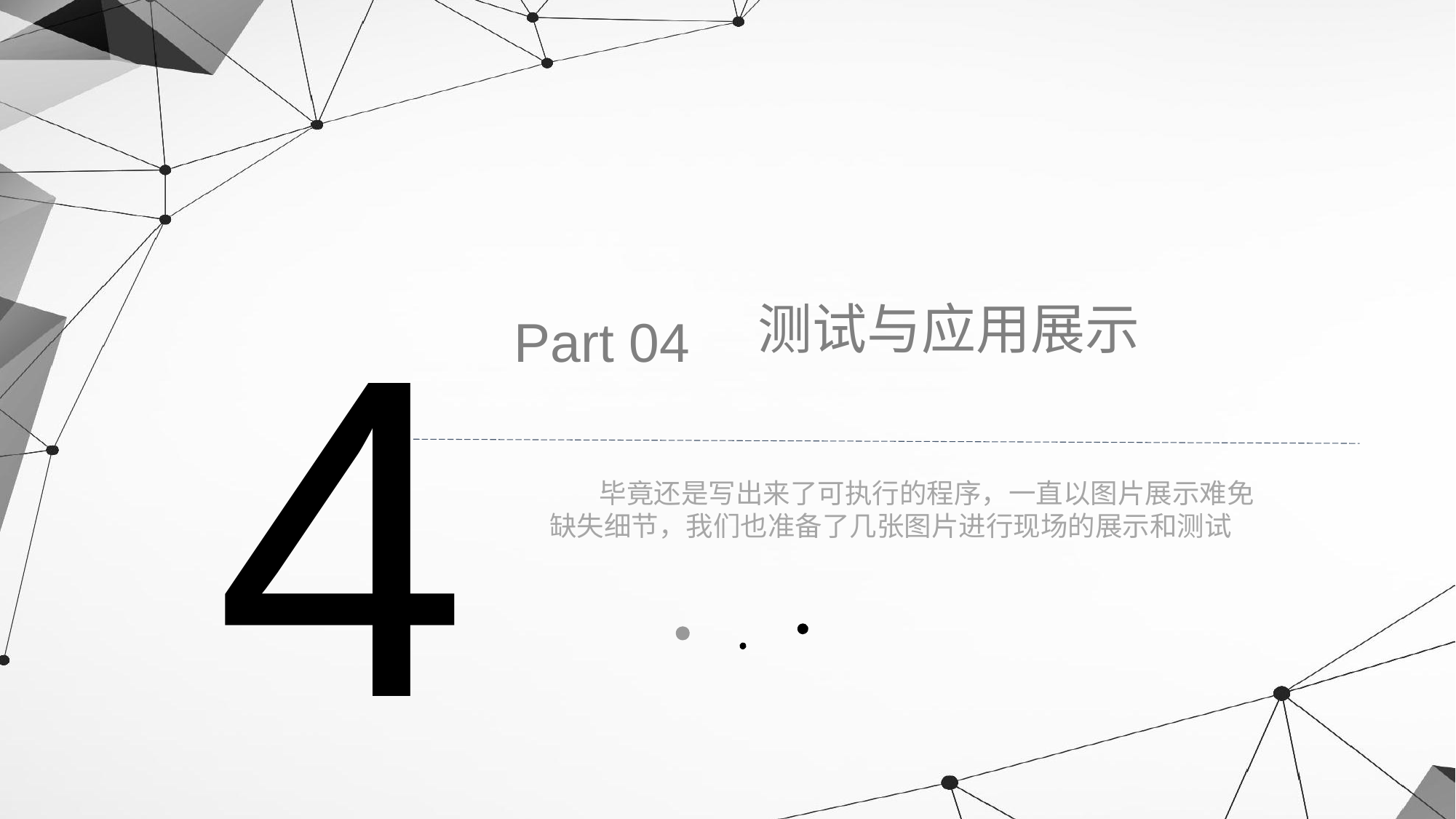

4
测试与应用展示
Part 04

       毕竟还是写出来了可执行的程序，一直以图片展示难免缺失细节，我们也准备了几张图片进行现场的展示和测试